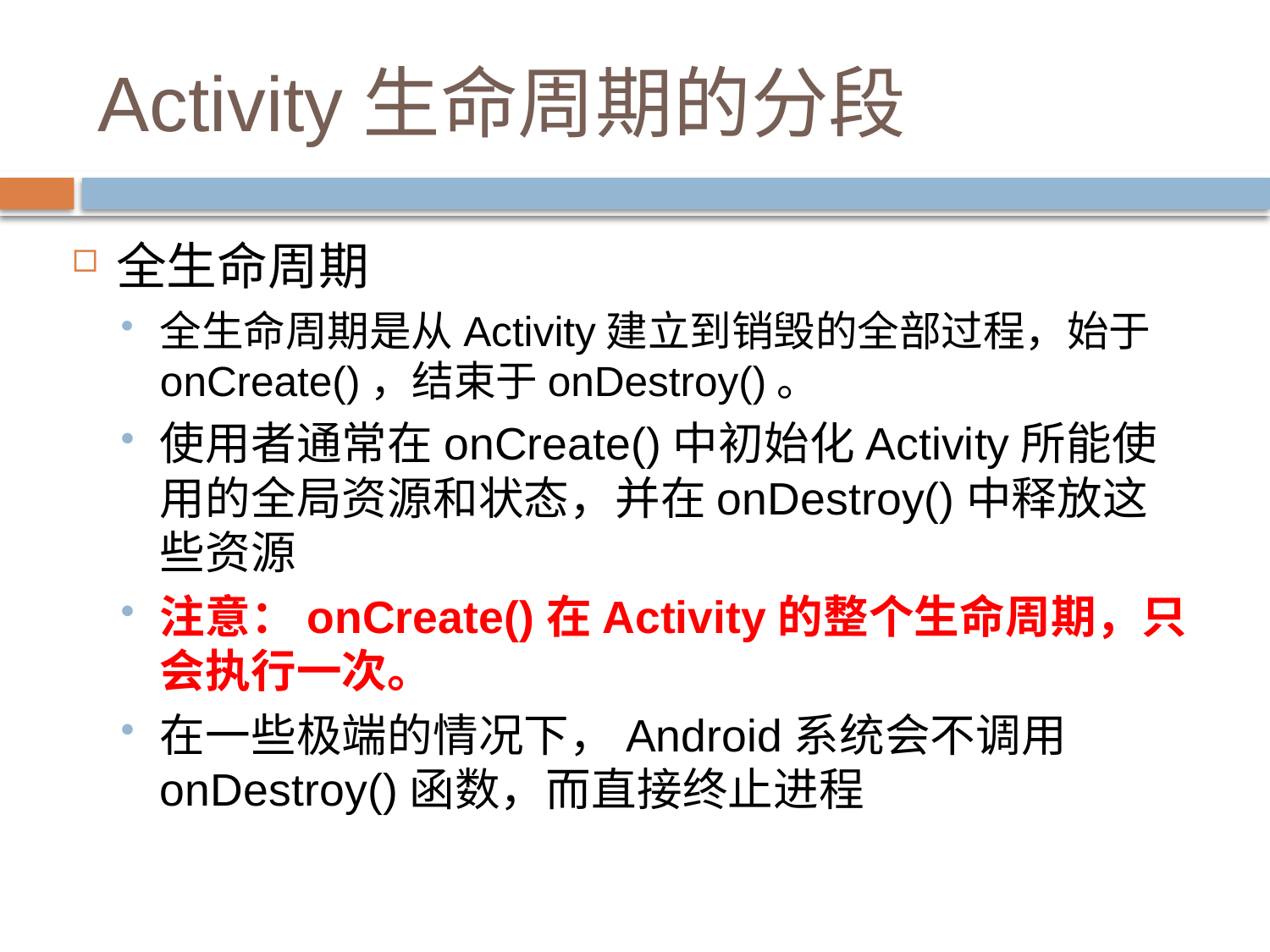

# Activity生命周期的分段
全生命周期
全生命周期是从Activity建立到销毁的全部过程，始于onCreate()，结束于onDestroy()。
使用者通常在onCreate()中初始化Activity所能使用的全局资源和状态，并在onDestroy()中释放这些资源
注意：onCreate()在Activity的整个生命周期，只会执行一次。
在一些极端的情况下，Android系统会不调用onDestroy()函数，而直接终止进程